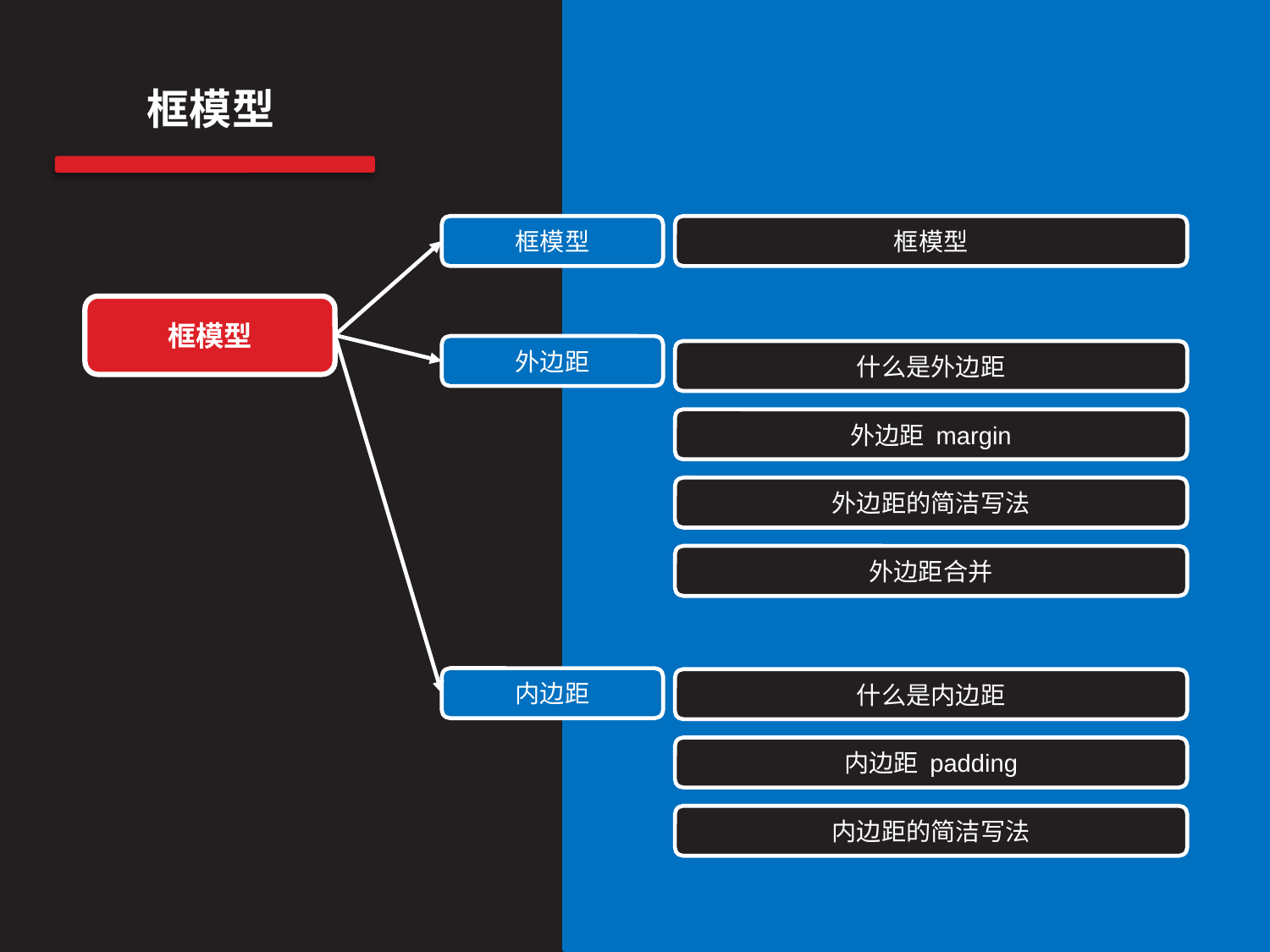

框模型

框模型
框模型
框模型
外边距
什么是外边距
外边距 margin
外边距的简洁写法
外边距合并
内边距
什么是内边距
内边距 padding
内边距的简洁写法